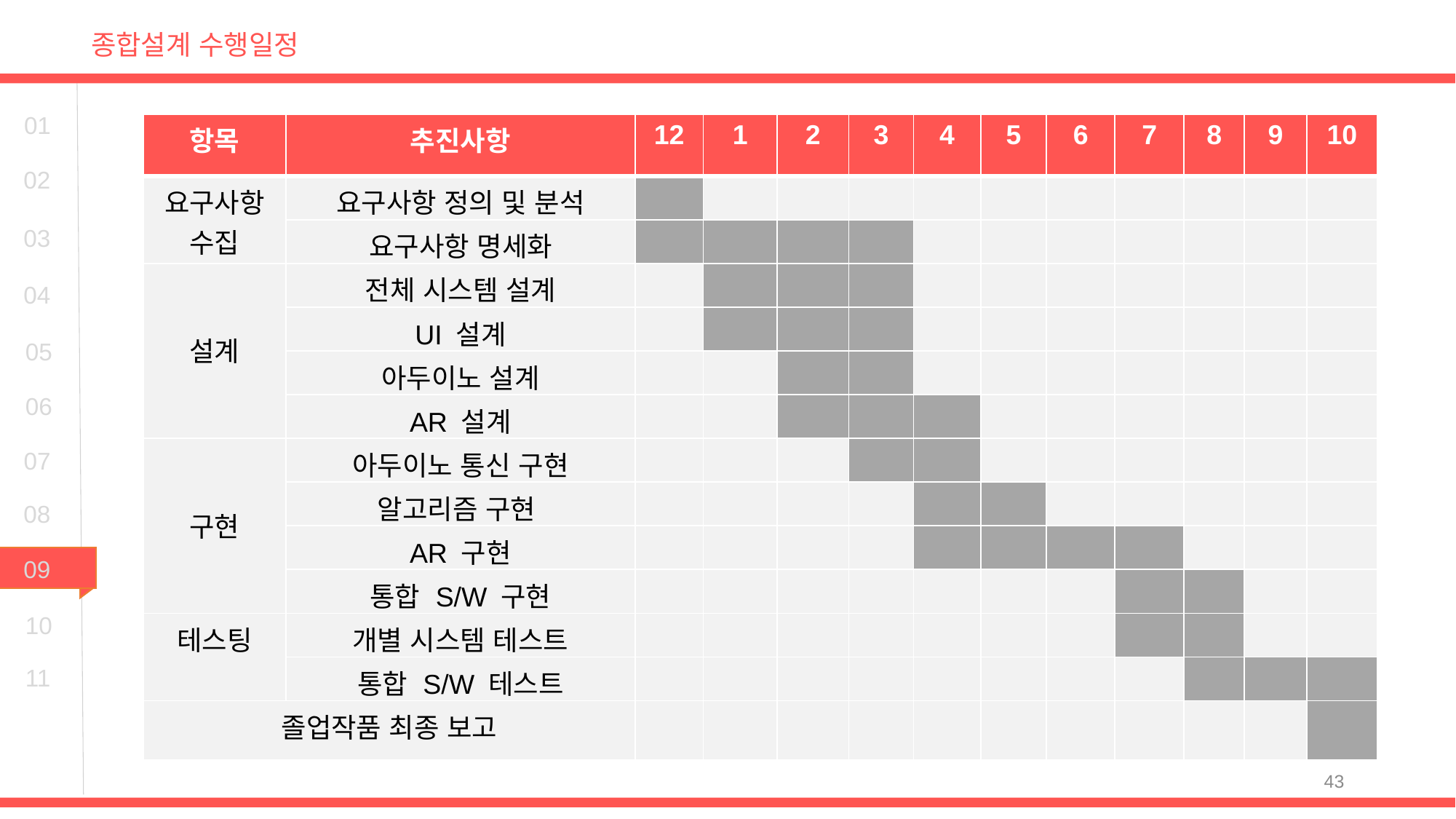

종합설계 수행일정

01
| 항목 | 추진사항 | 12 | 1 | 2 | 3 | 4 | 5 | 6 | 7 | 8 | 9 | 10 |
| --- | --- | --- | --- | --- | --- | --- | --- | --- | --- | --- | --- | --- |
| 요구사항 수집 | 요구사항 정의 및 분석 |  |  |  |  |  |  |  |  |  |  |  |
|  | 요구사항 명세화 |  |  |  |  |  |  |  |  |  |  |  |
| 설계 | 전체 시스템 설계 |  |  |  |  |  |  |  |  |  |  |  |
|  | UI 설계 |  |  |  |  |  |  |  |  |  |  |  |
|  | 아두이노 설계 |  |  |  |  |  |  |  |  |  |  |  |
|  | AR 설계 |  |  |  |  |  |  |  |  |  |  |  |
| 구현 | 아두이노 통신 구현 |  |  |  |  |  |  |  |  |  |  |  |
|  | 알고리즘 구현 |  |  |  |  |  |  |  |  |  |  |  |
|  | AR 구현 |  |  |  |  |  |  |  |  |  |  |  |
|  | 통합 S/W 구현 |  |  |  |  |  |  |  |  |  |  |  |
| 테스팅 | 개별 시스템 테스트 |  |  |  |  |  |  |  |  |  |  |  |
|  | 통합 S/W 테스트 |  |  |  |  |  |  |  |  |  |  |  |
| 졸업작품 최종 보고 |  |  |  |  |  |  |  |  |  |  |  |  |
02
03
04
05
06
07
08

09
10
11
43